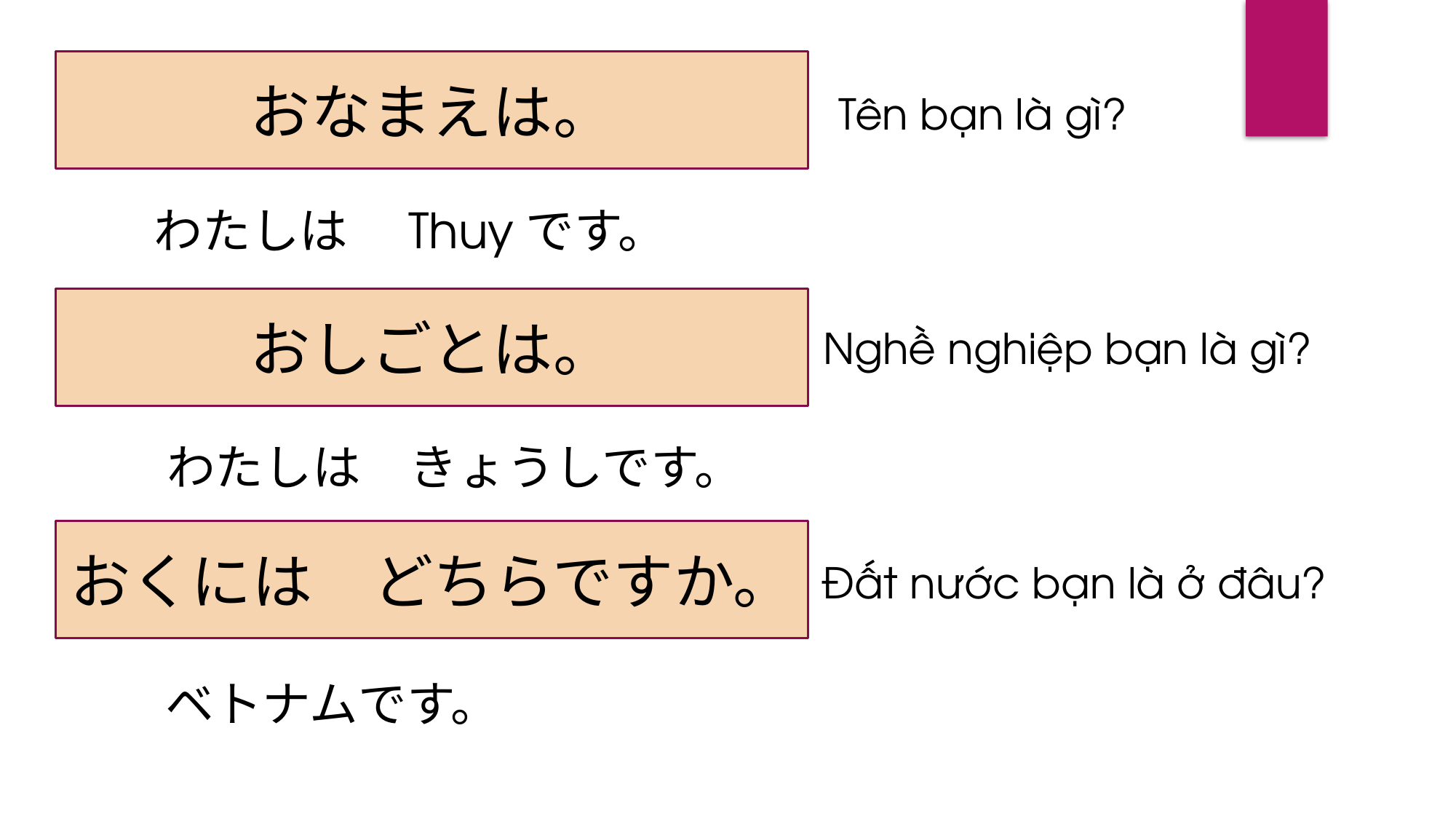

おなまえは。
Tên bạn là gì?
わたしは　Thuyです。
おしごとは。
Nghề nghiệp bạn là gì?
わたしは　きょうしです。
おくには　どちらですか。
Đất nước bạn là ở đâu?
ベトナムです。